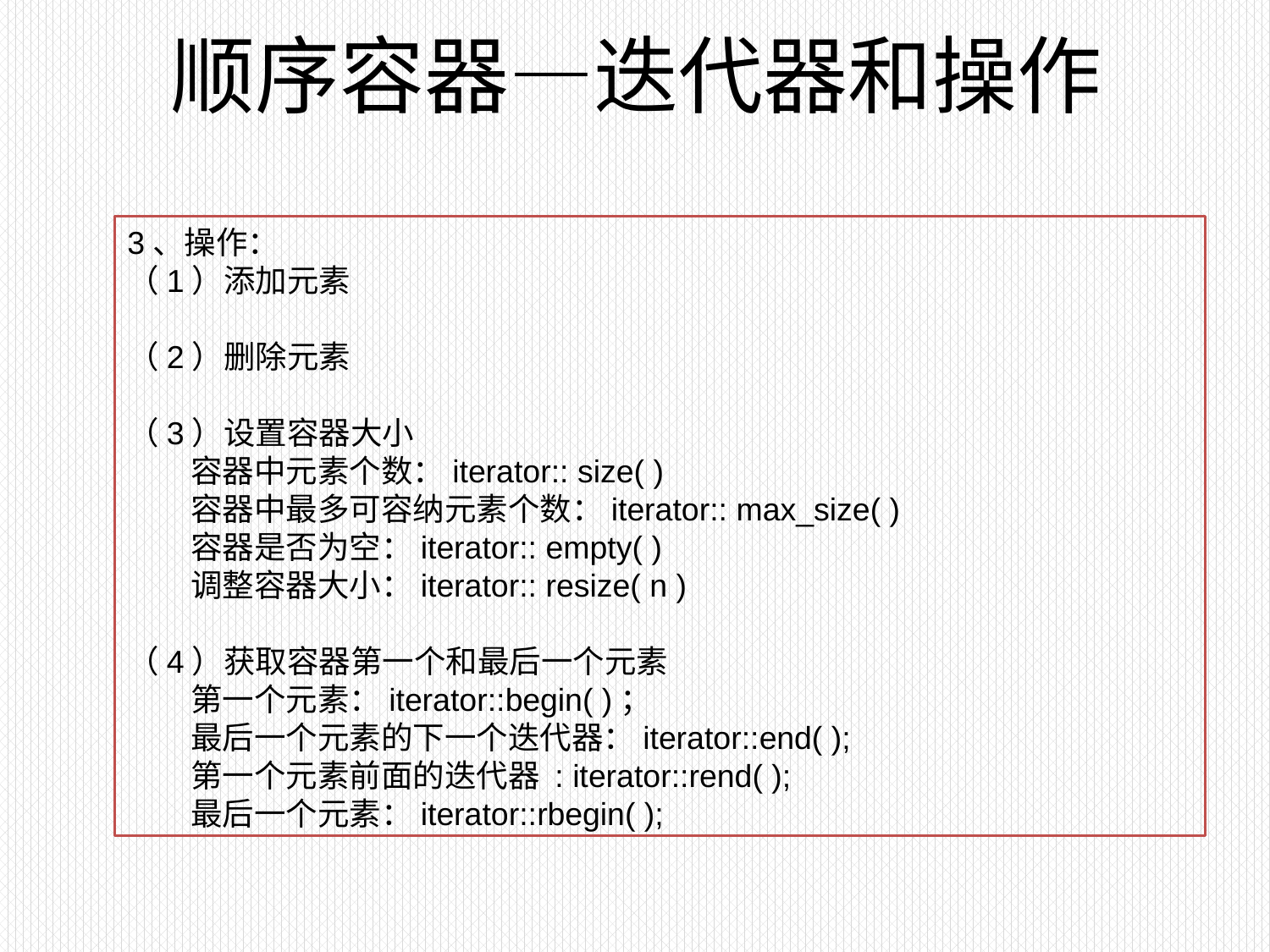

# 顺序容器—迭代器和操作
3、操作：
（1）添加元素

（2）删除元素

（3）设置容器大小
容器中元素个数：iterator:: size( )
容器中最多可容纳元素个数：iterator:: max_size( )
容器是否为空：iterator:: empty( )
调整容器大小：iterator:: resize( n )

（4）获取容器第一个和最后一个元素
第一个元素：iterator::begin( )；
最后一个元素的下一个迭代器：iterator::end( );
第一个元素前面的迭代器 : iterator::rend( );
最后一个元素：iterator::rbegin( );